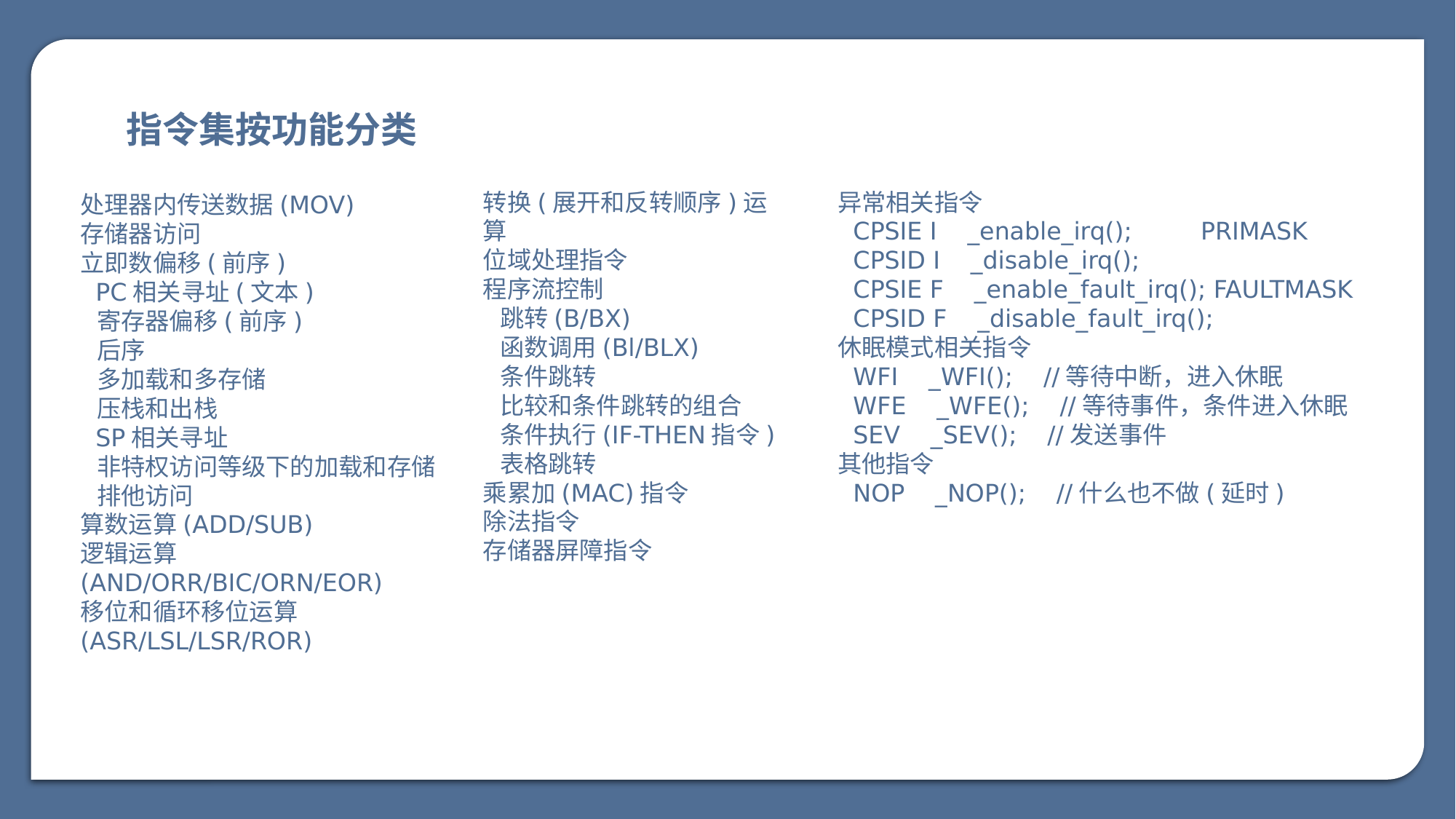

指令集按功能分类
转换(展开和反转顺序)运算
位域处理指令
程序流控制
  跳转(B/BX)
  函数调用(Bl/BLX)
  条件跳转
  比较和条件跳转的组合
  条件执行(IF-THEN指令)
  表格跳转
乘累加(MAC)指令
除法指令
存储器屏障指令
异常相关指令
  CPSIE I    _enable_irq();         PRIMASK
  CPSID I    _disable_irq();
  CPSIE F    _enable_fault_irq(); FAULTMASK
  CPSID F    _disable_fault_irq();
休眠模式相关指令
  WFI    _WFI();    //等待中断，进入休眠
  WFE    _WFE();    //等待事件，条件进入休眠
  SEV    _SEV();    //发送事件
其他指令
  NOP    _NOP();    //什么也不做(延时)
处理器内传送数据(MOV)
存储器访问
立即数偏移(前序)
  PC相关寻址(文本)
  寄存器偏移(前序)
  后序
  多加载和多存储
  压栈和出栈
  SP相关寻址
  非特权访问等级下的加载和存储
  排他访问
算数运算(ADD/SUB)
逻辑运算      (AND/ORR/BIC/ORN/EOR)
移位和循环移位运算      (ASR/LSL/LSR/ROR)